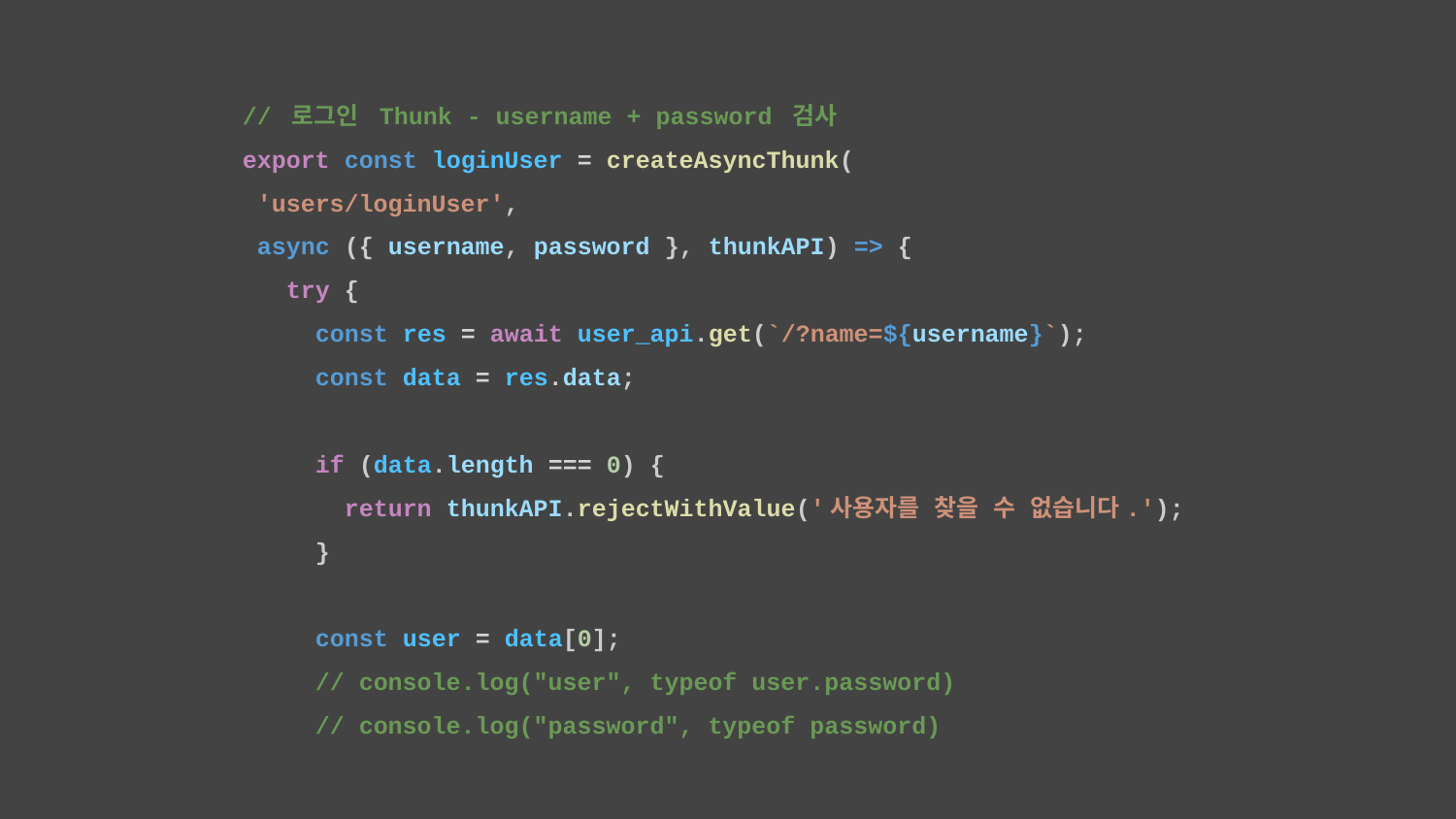

// 로그인 Thunk - username + password 검사
export const loginUser = createAsyncThunk(
 'users/loginUser',
 async ({ username, password }, thunkAPI) => {
   try {
     const res = await user_api.get(`/?name=${username}`);
     const data = res.data;

     if (data.length === 0) {
       return thunkAPI.rejectWithValue('사용자를 찾을 수 없습니다.');
     }

     const user = data[0];
     // console.log("user", typeof user.password)
     // console.log("password", typeof password)